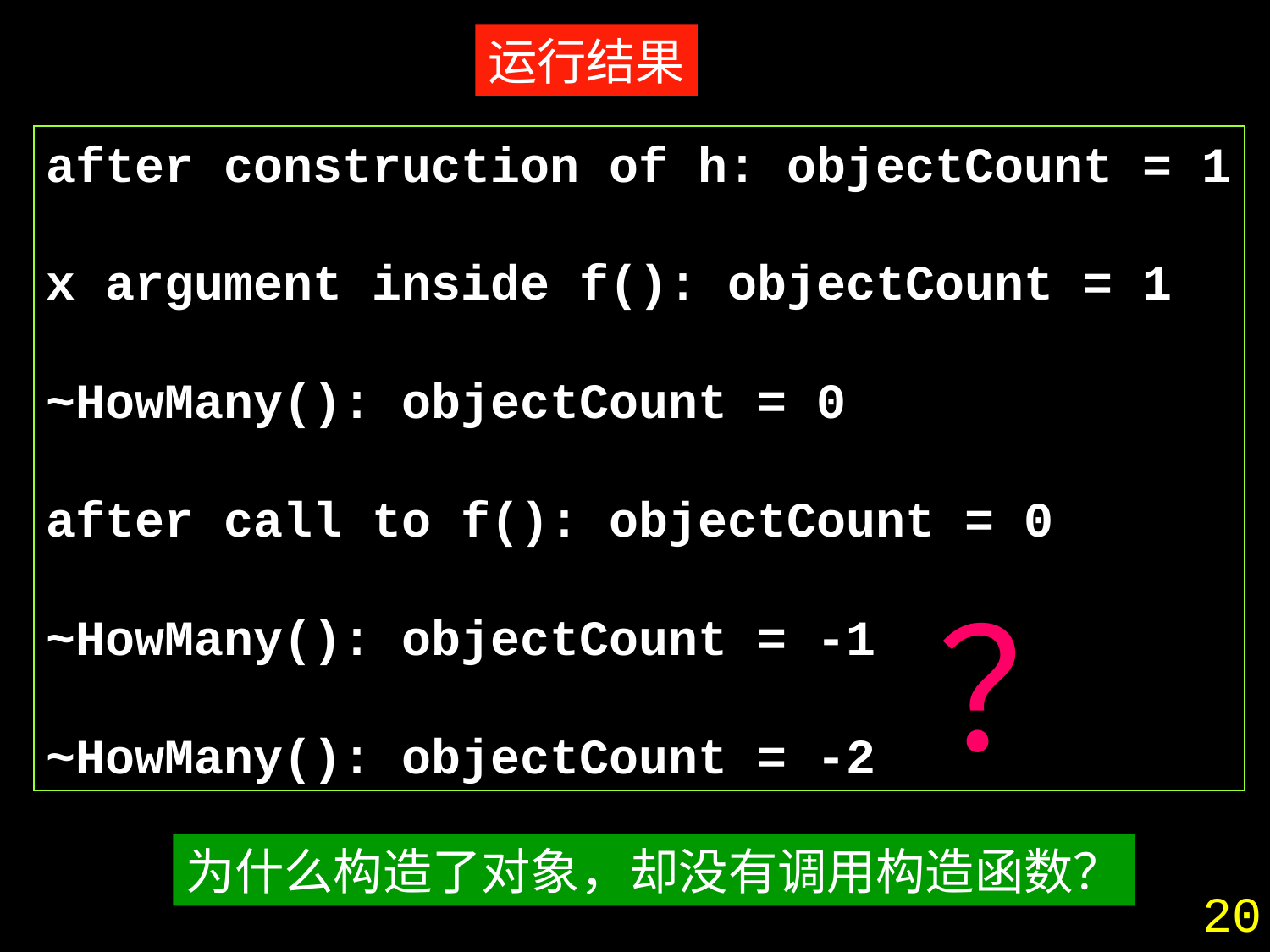

运行结果
after construction of h: objectCount = 1

x argument inside f(): objectCount = 1

~HowMany(): objectCount = 0

after call to f(): objectCount = 0

~HowMany(): objectCount = -1

~HowMany(): objectCount = -2
？
为什么构造了对象，却没有调用构造函数？
20